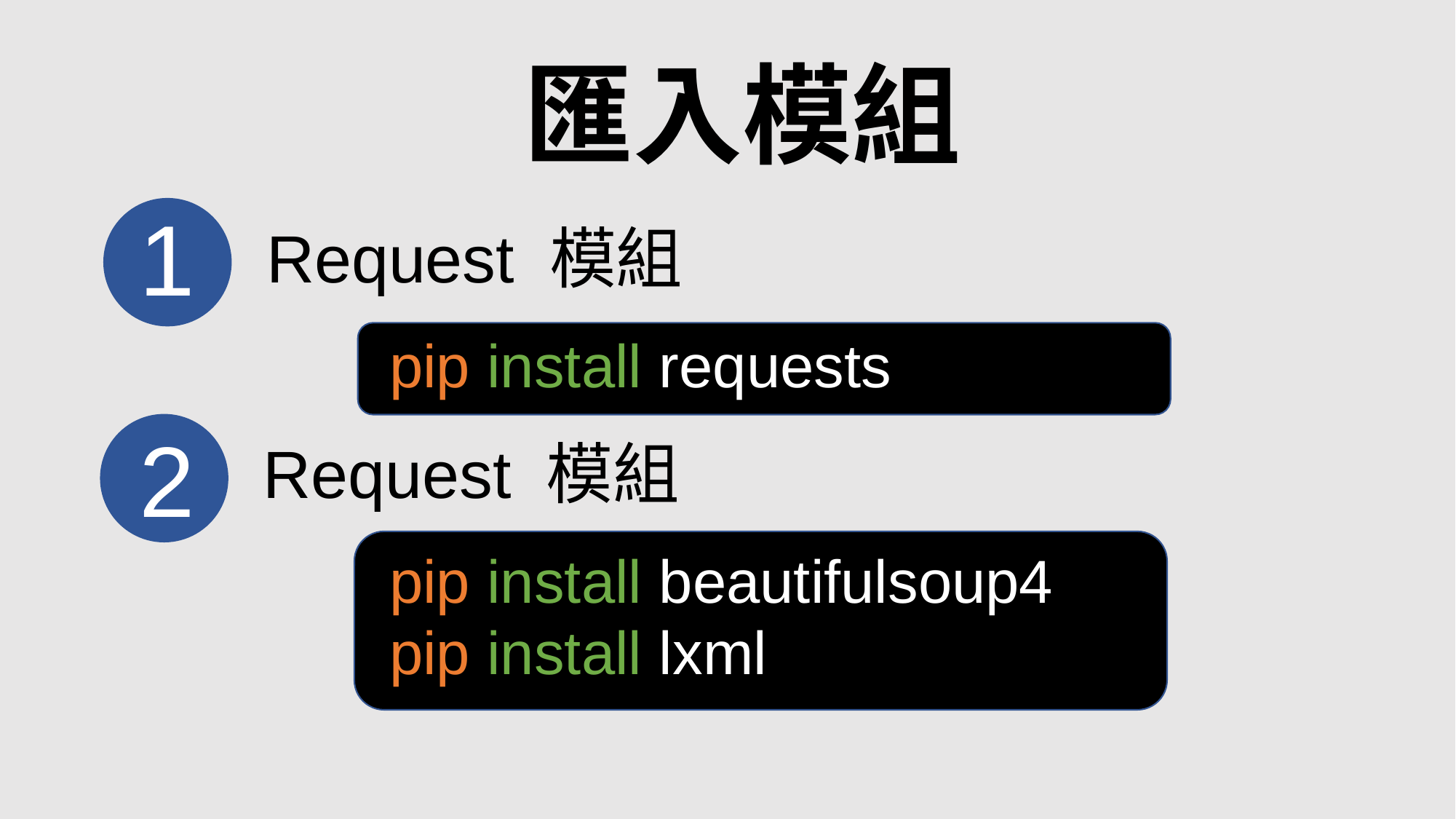

# 匯入模組
1

Request 模組
pip install requests

2

Request 模組

pip install beautifulsoup4
pip install lxml